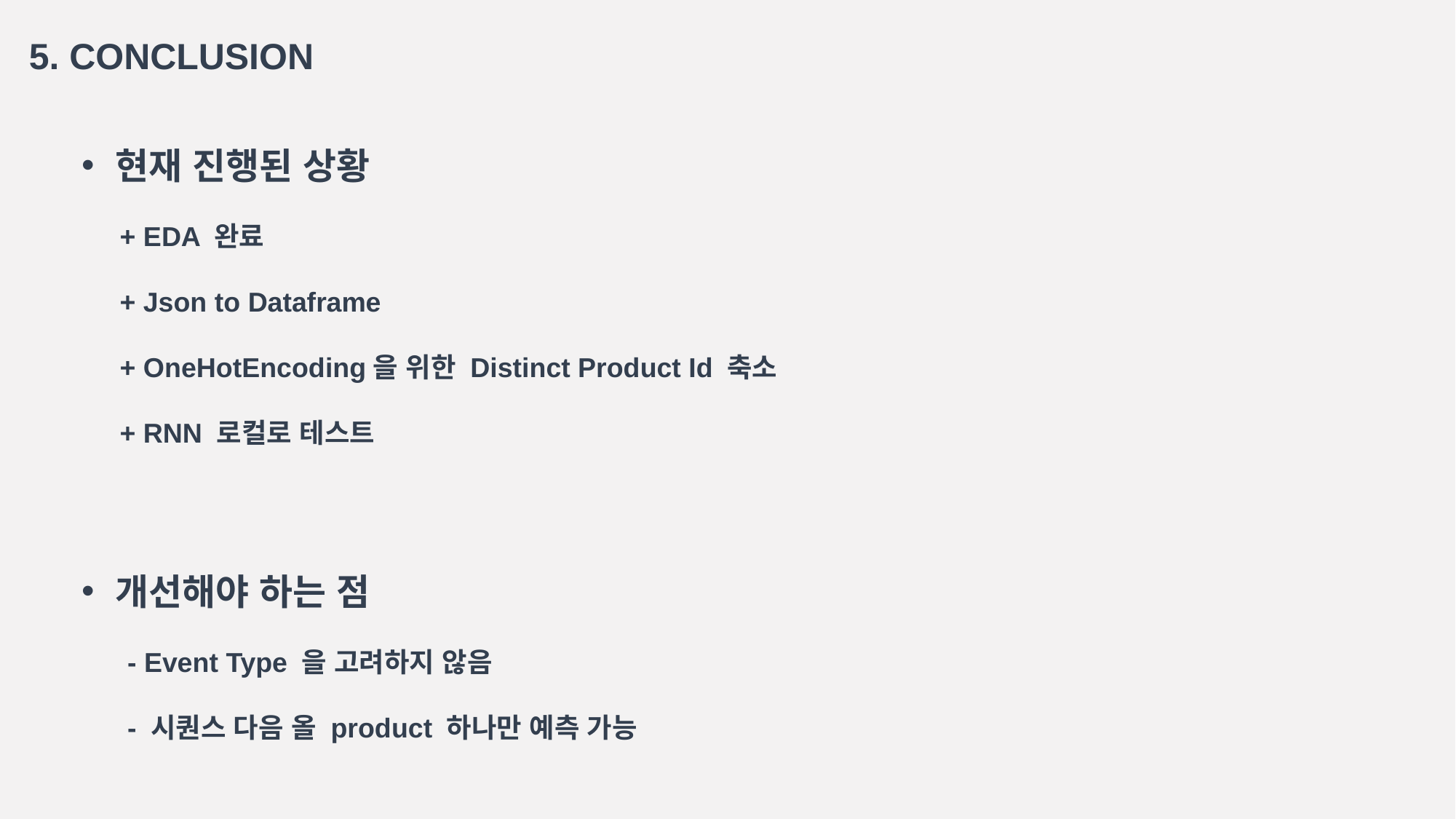

5. CONCLUSION
현재 진행된 상황
     + EDA 완료
     + Json to Dataframe
     + OneHotEncoding을 위한 Distinct Product Id 축소
     + RNN 로컬로 테스트

개선해야 하는 점
      - Event Type 을 고려하지 않음
      - 시퀀스 다음 올 product 하나만 예측 가능